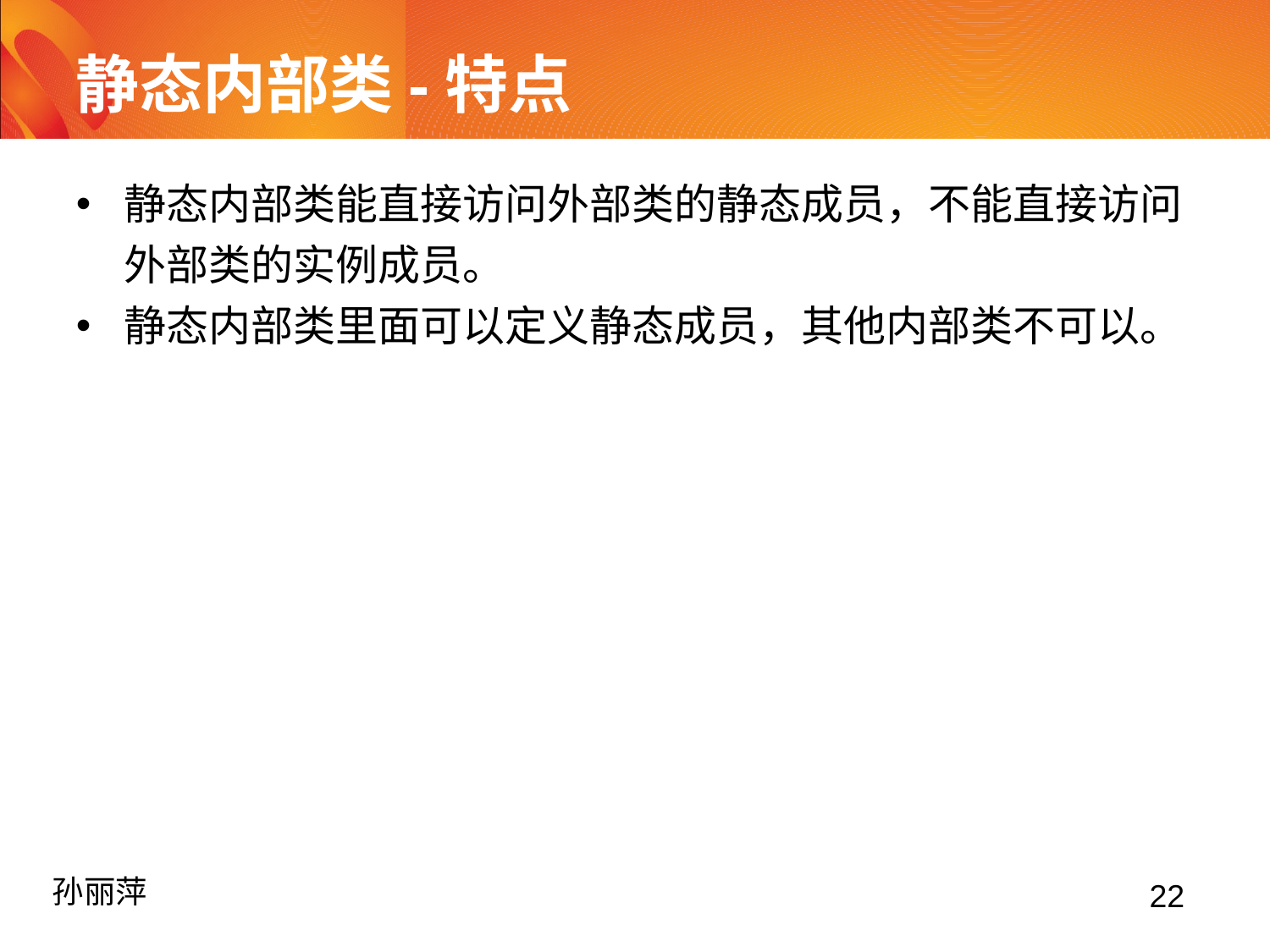

# 静态内部类-特点
静态内部类能直接访问外部类的静态成员，不能直接访问外部类的实例成员。
静态内部类里面可以定义静态成员，其他内部类不可以。